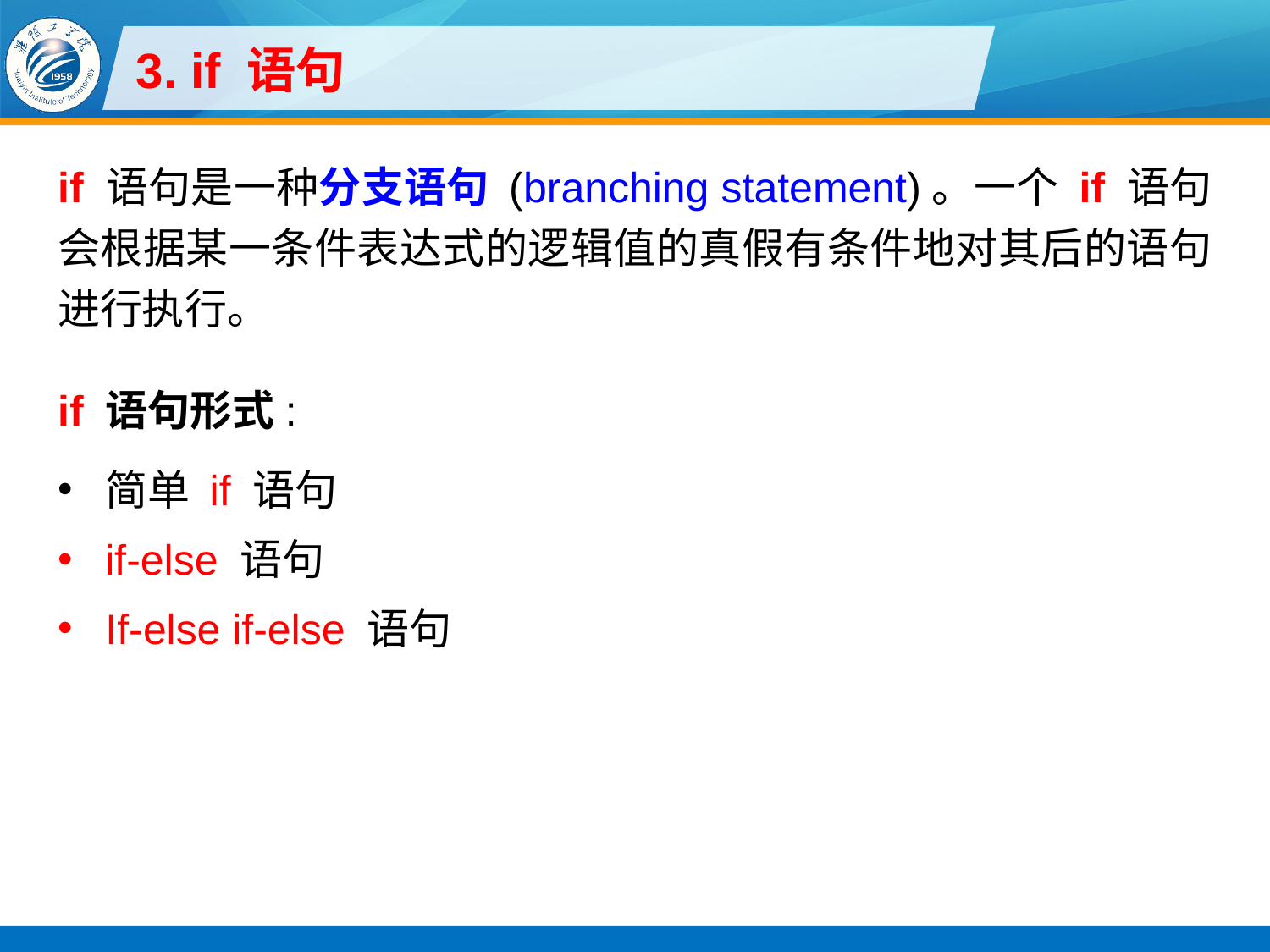

# 3. if 语句
if 语句是一种分支语句 (branching statement)。一个 if 语句 会根据某一条件表达式的逻辑值的真假有条件地对其后的语句进行执行。
if 语句形式:
简单 if 语句
if-else 语句
If-else if-else 语句